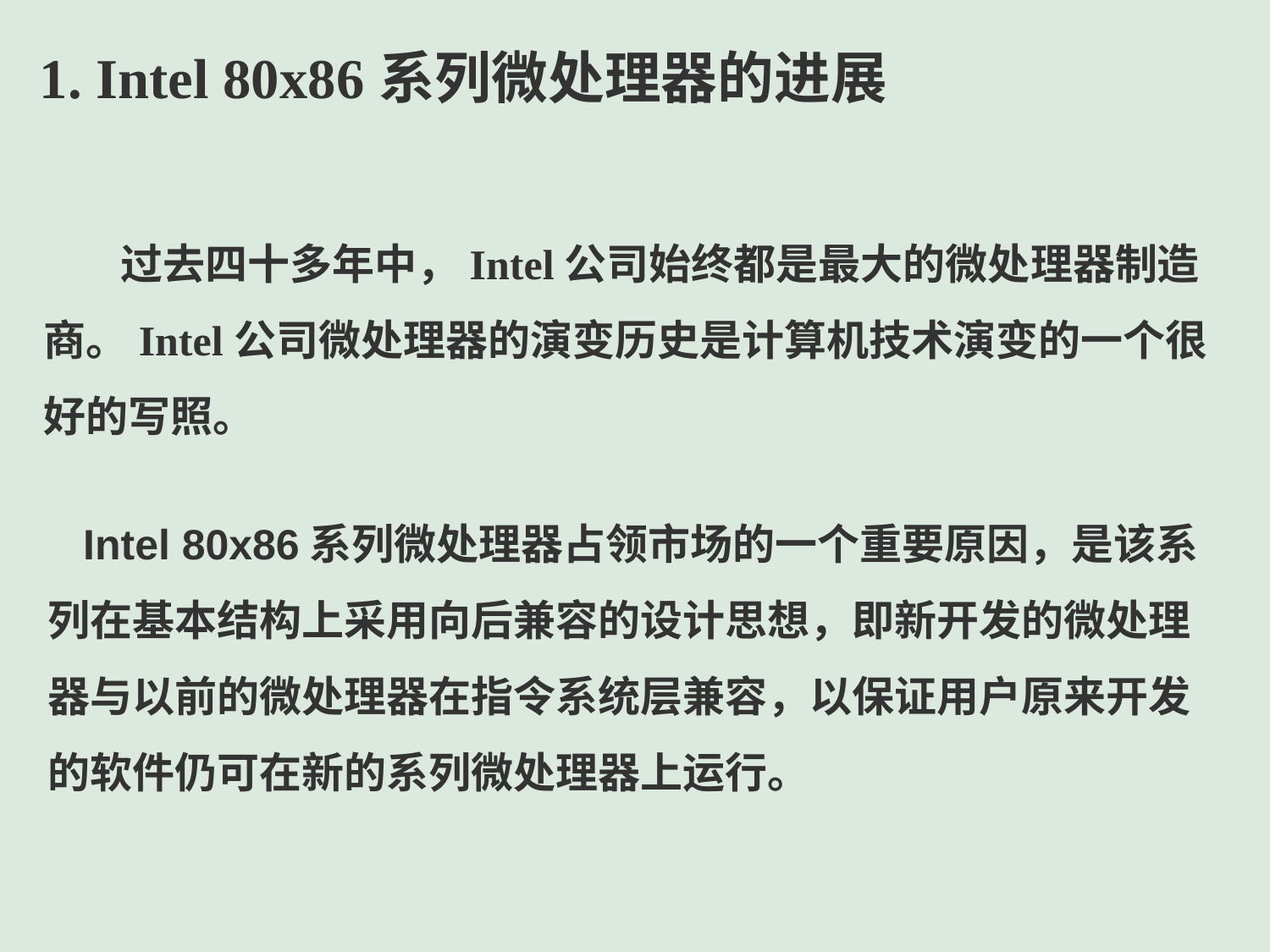

1. Intel 80x86系列微处理器的进展
       过去四十多年中，Intel公司始终都是最大的微处理器制造商。Intel公司微处理器的演变历史是计算机技术演变的一个很好的写照。
   Intel 80x86系列微处理器占领市场的一个重要原因，是该系列在基本结构上采用向后兼容的设计思想，即新开发的微处理器与以前的微处理器在指令系统层兼容，以保证用户原来开发的软件仍可在新的系列微处理器上运行。
57